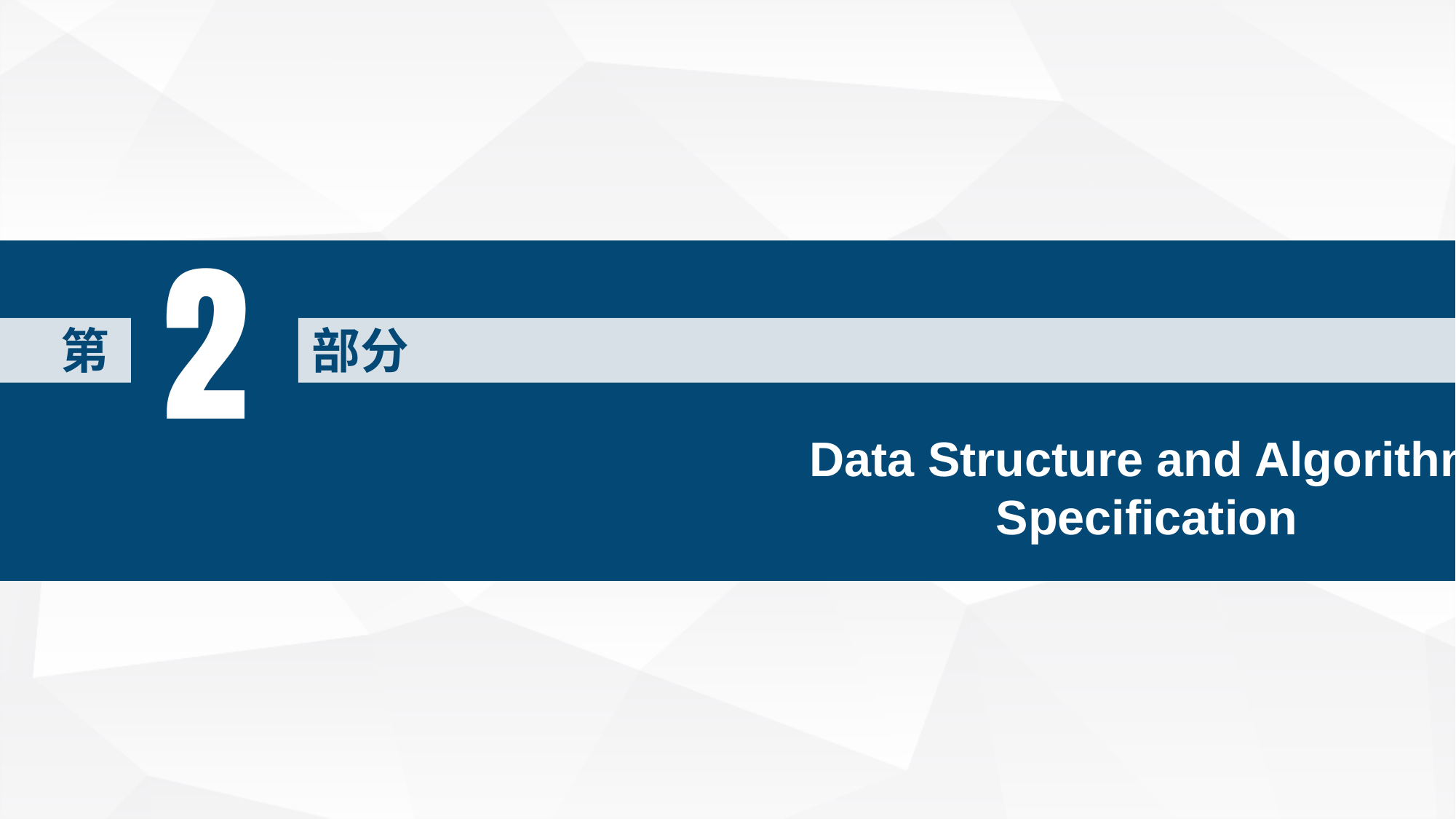

2

第
部分

Data Structure and Algorithm Specification